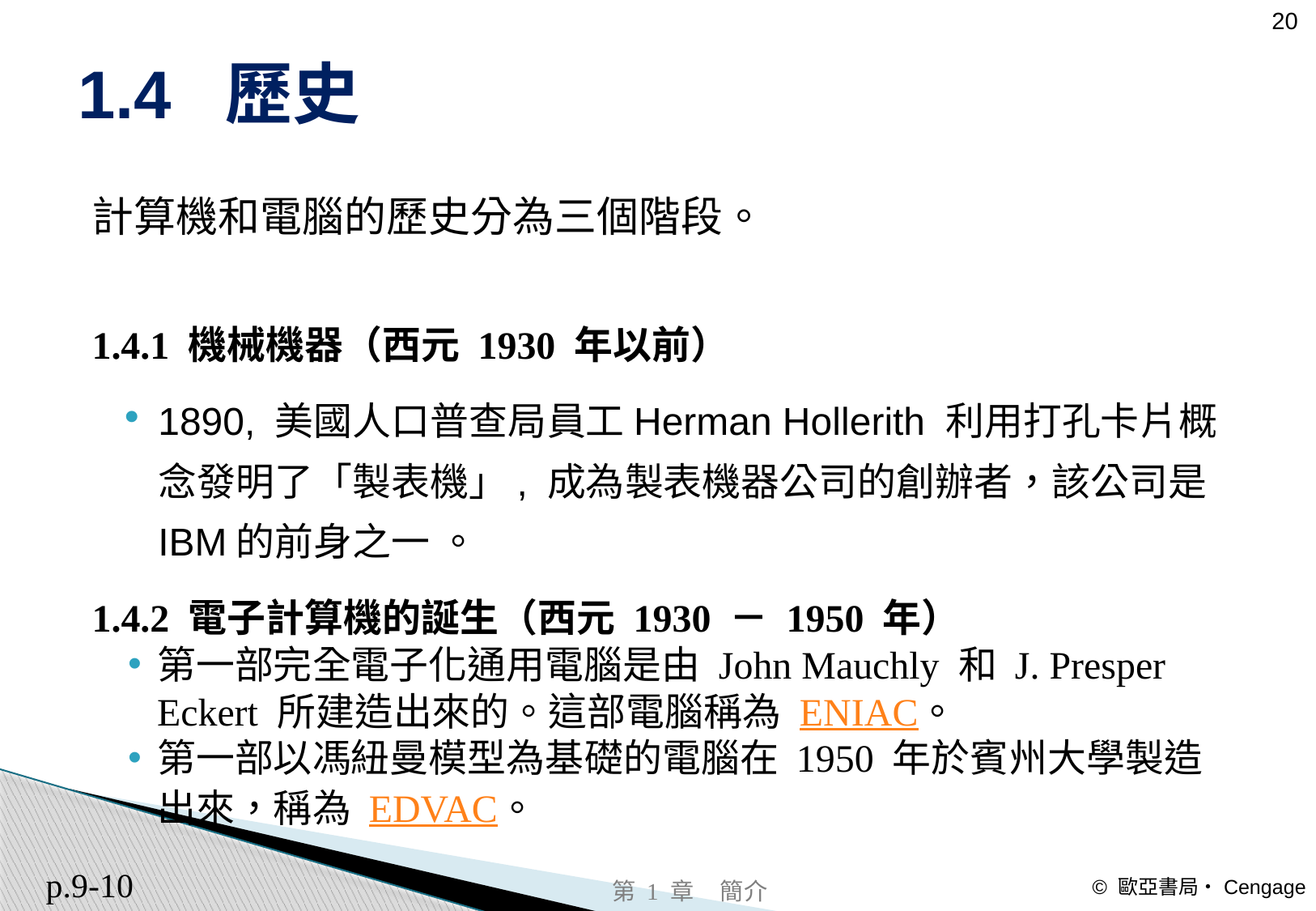

# 1.4  歷史
計算機和電腦的歷史分為三個階段。

1.4.1 機械機器（西元 1930 年以前）
1890, 美國人口普查局員工Herman Hollerith 利用打孔卡片概念發明了「製表機」, 成為製表機器公司的創辦者，該公司是IBM的前身之一 。
1.4.2 電子計算機的誕生（西元 1930 － 1950 年）
第一部完全電子化通用電腦是由 John Mauchly 和 J. Presper Eckert 所建造出來的。這部電腦稱為 ENIAC。
第一部以馮紐曼模型為基礎的電腦在 1950 年於賓州大學製造出來，稱為 EDVAC。
    p.9-10